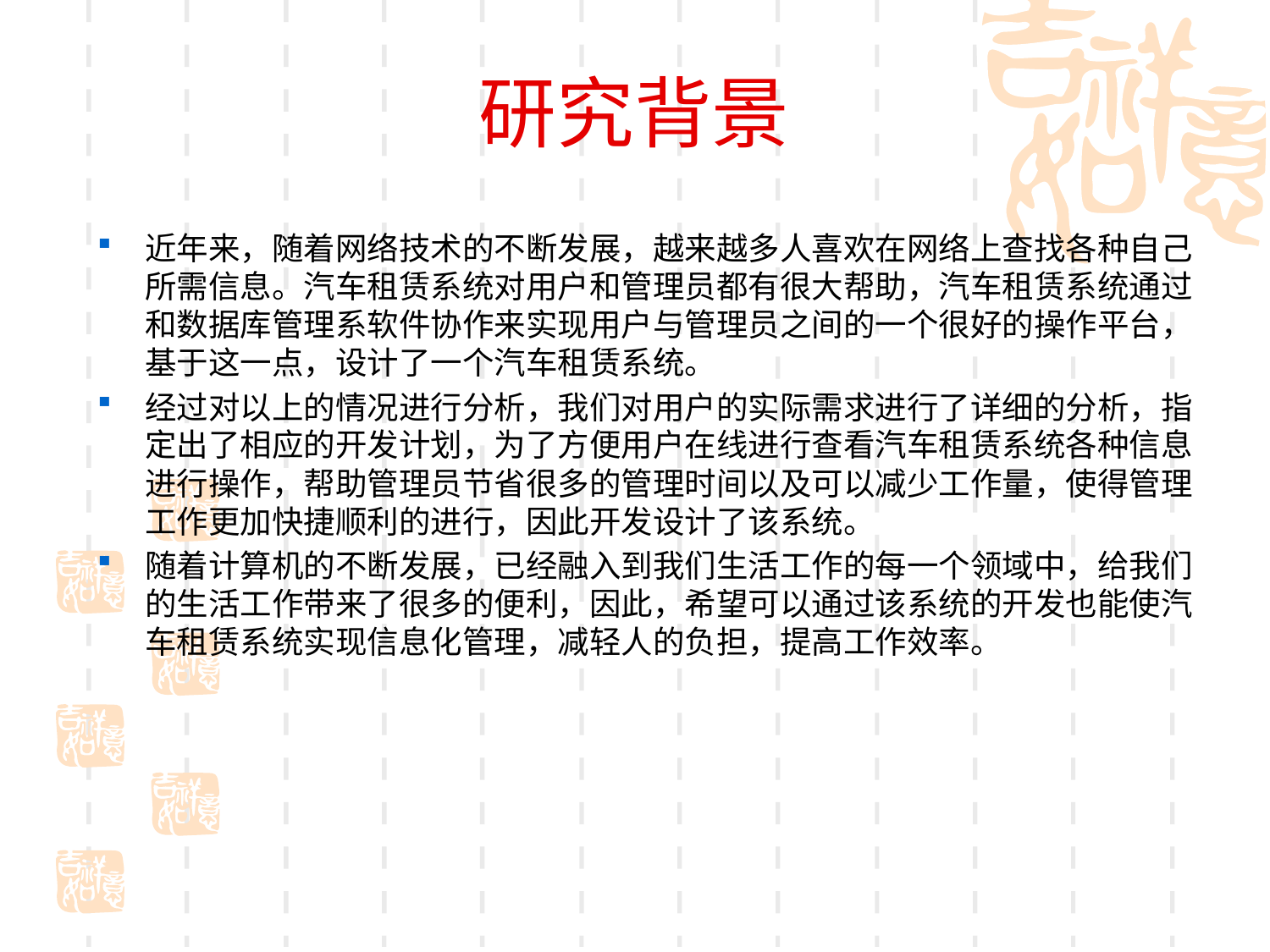

# 研究背景
近年来，随着网络技术的不断发展，越来越多人喜欢在网络上查找各种自己所需信息。汽车租赁系统对用户和管理员都有很大帮助，汽车租赁系统通过和数据库管理系软件协作来实现用户与管理员之间的一个很好的操作平台，基于这一点，设计了一个汽车租赁系统。
经过对以上的情况进行分析，我们对用户的实际需求进行了详细的分析，指定出了相应的开发计划，为了方便用户在线进行查看汽车租赁系统各种信息进行操作，帮助管理员节省很多的管理时间以及可以减少工作量，使得管理工作更加快捷顺利的进行，因此开发设计了该系统。
随着计算机的不断发展，已经融入到我们生活工作的每一个领域中，给我们的生活工作带来了很多的便利，因此，希望可以通过该系统的开发也能使汽车租赁系统实现信息化管理，减轻人的负担，提高工作效率。